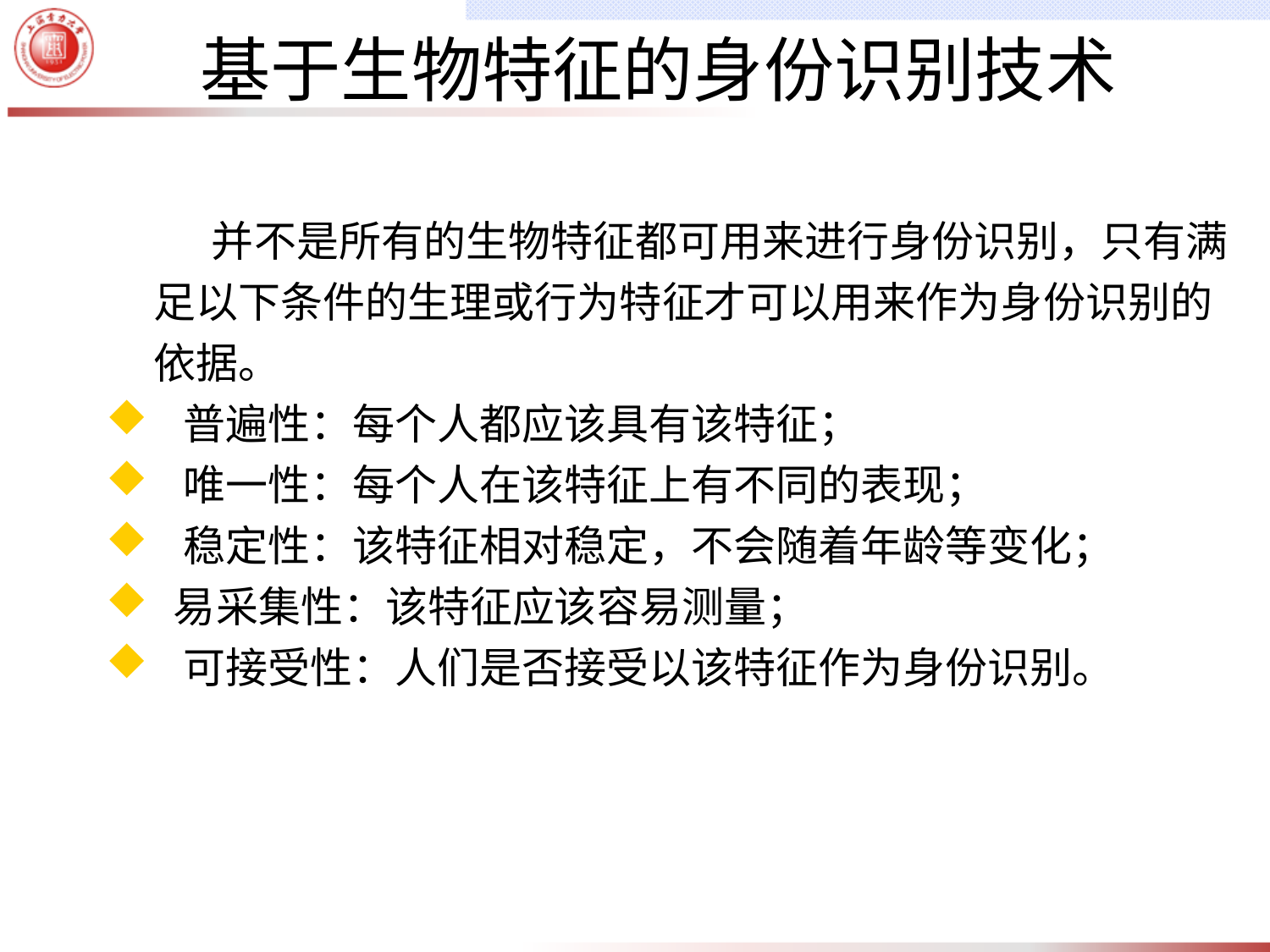

基于生物特征的身份识别技术
          并不是所有的生物特征都可用来进行身份识别，只有满足以下条件的生理或行为特征才可以用来作为身份识别的依据。
  普遍性：每个人都应该具有该特征；
  唯一性：每个人在该特征上有不同的表现；
  稳定性：该特征相对稳定，不会随着年龄等变化；
 易采集性：该特征应该容易测量；
  可接受性：人们是否接受以该特征作为身份识别。